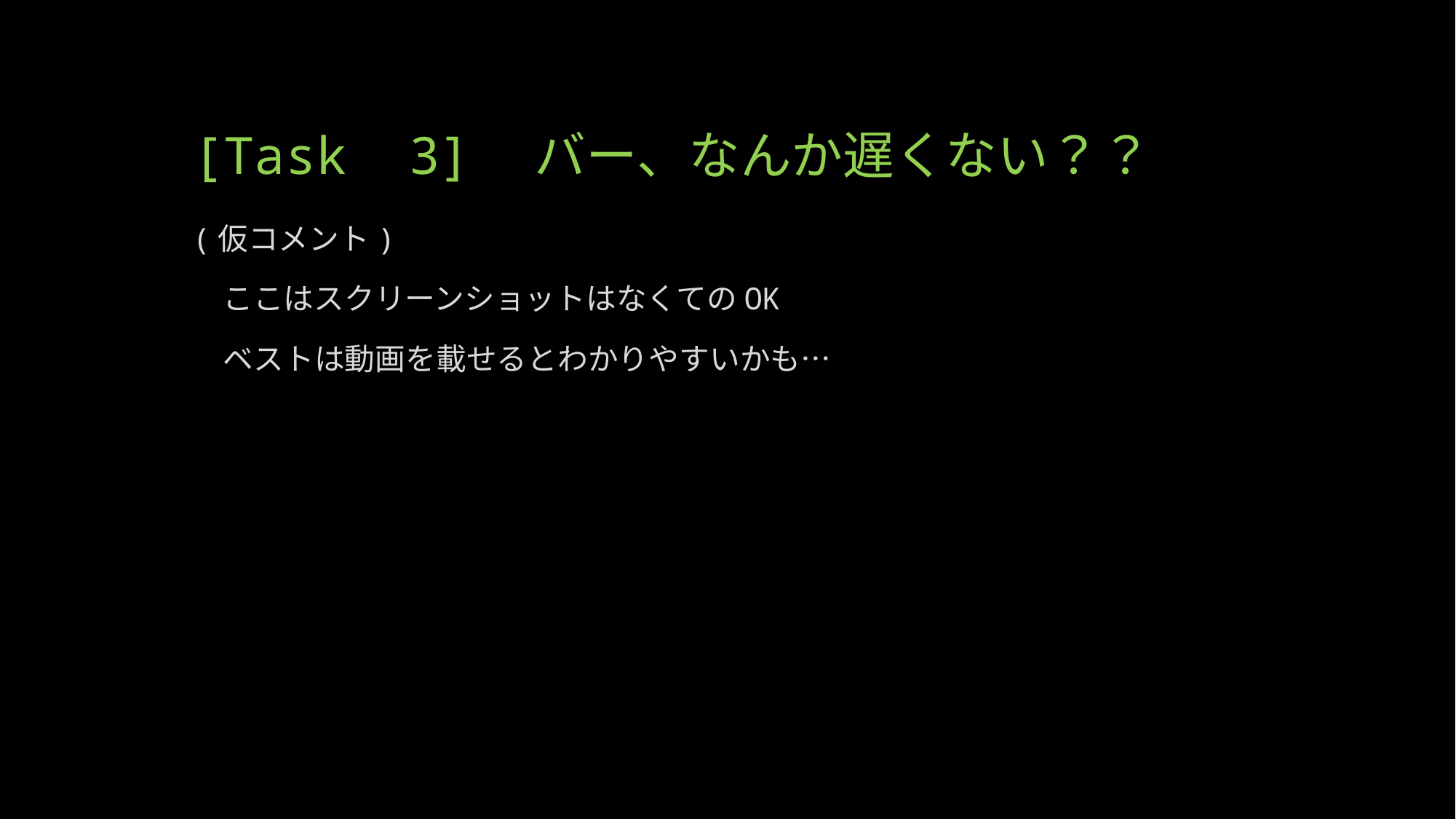

# [Task  3]　バー、なんか遅くない？？
(仮コメント)
　ここはスクリーンショットはなくてのOK
　ベストは動画を載せるとわかりやすいかも…